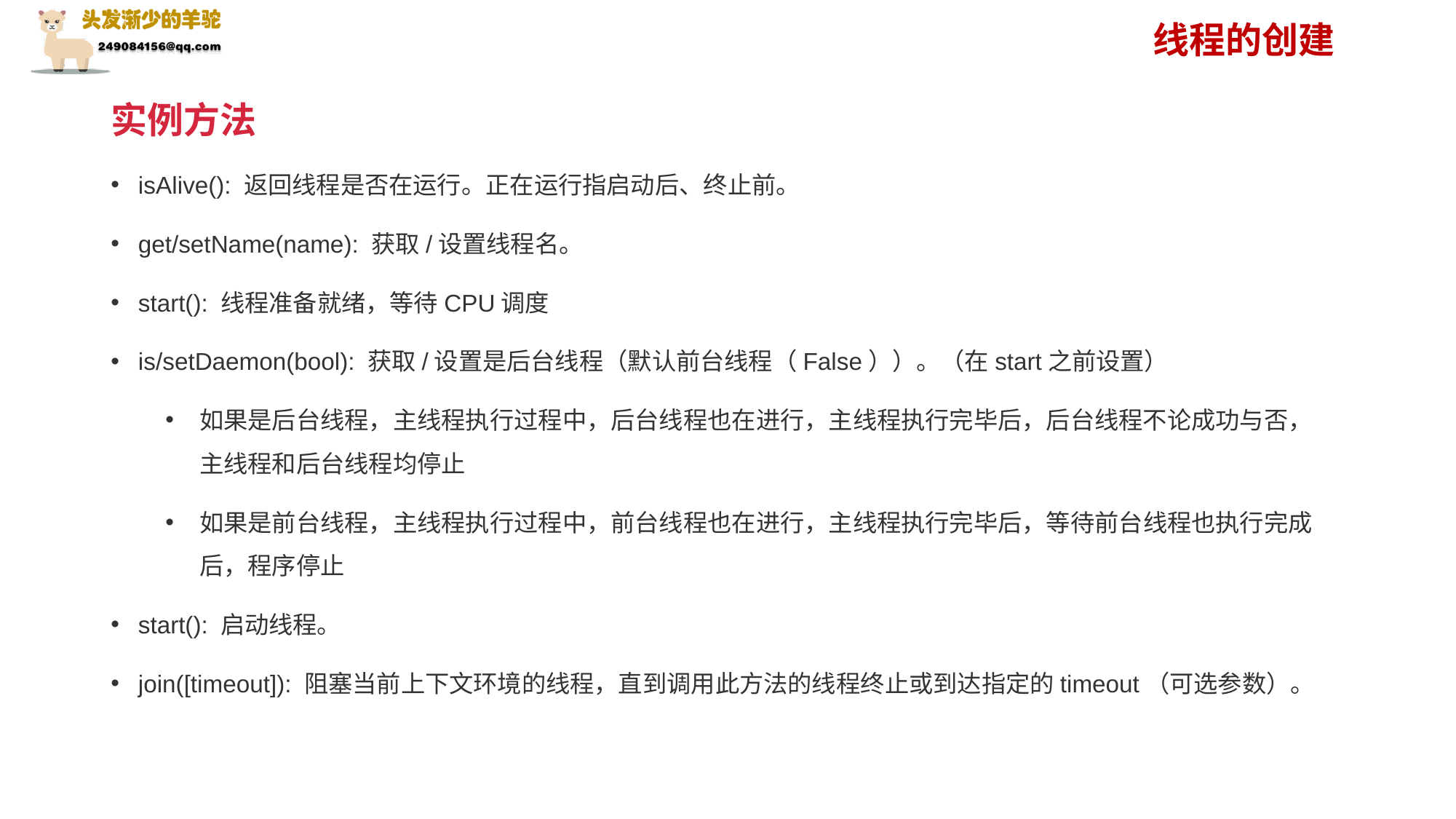

线程的创建
实例方法
isAlive(): 返回线程是否在运行。正在运行指启动后、终止前。
get/setName(name): 获取/设置线程名。
start(): 线程准备就绪，等待CPU调度
is/setDaemon(bool): 获取/设置是后台线程（默认前台线程（False））。（在start之前设置）
如果是后台线程，主线程执行过程中，后台线程也在进行，主线程执行完毕后，后台线程不论成功与否，主线程和后台线程均停止
如果是前台线程，主线程执行过程中，前台线程也在进行，主线程执行完毕后，等待前台线程也执行完成后，程序停止
start(): 启动线程。
join([timeout]): 阻塞当前上下文环境的线程，直到调用此方法的线程终止或到达指定的timeout（可选参数）。